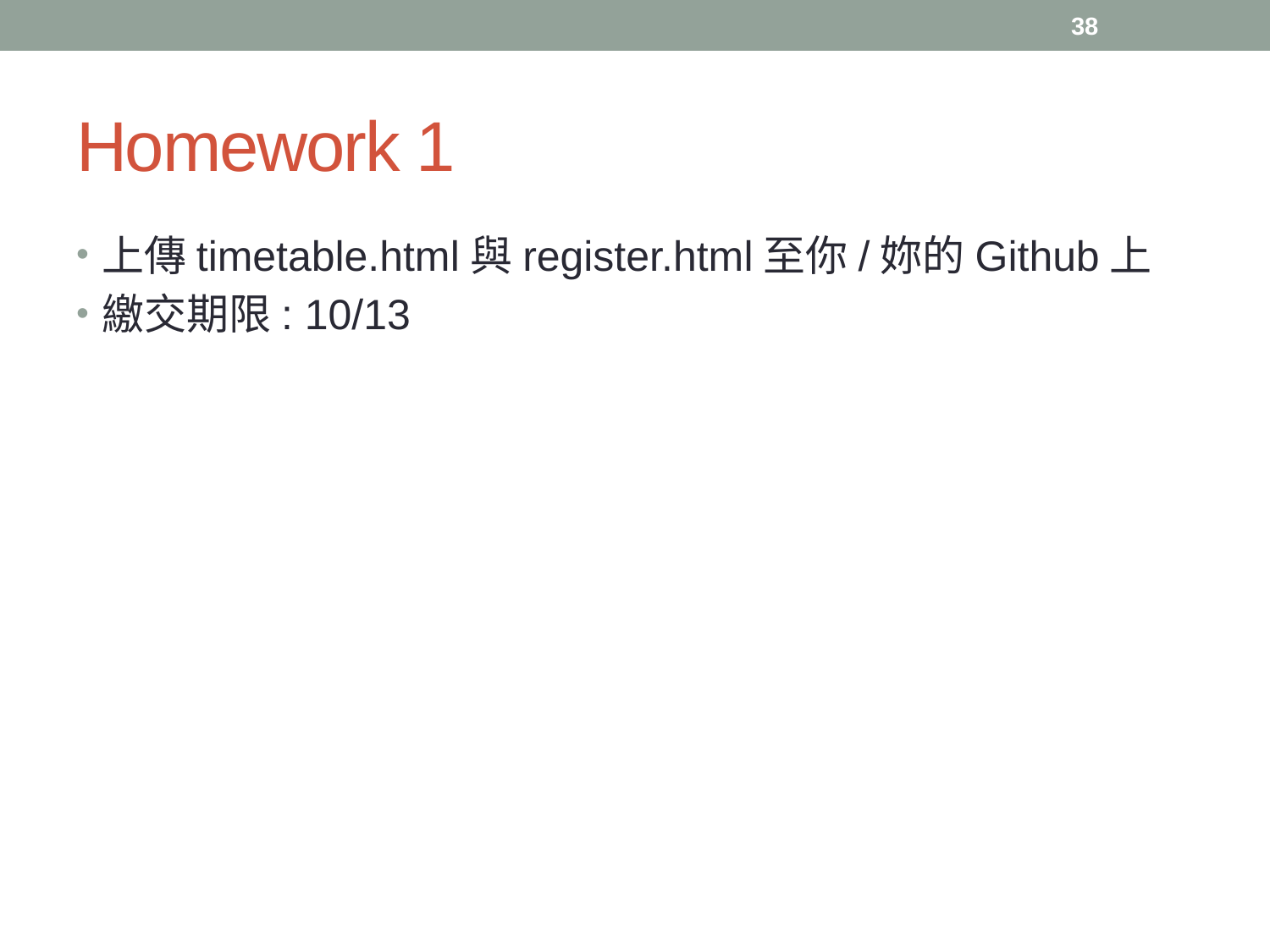

38
# Homework 1
上傳timetable.html與register.html至你/妳的Github上
繳交期限: 10/13